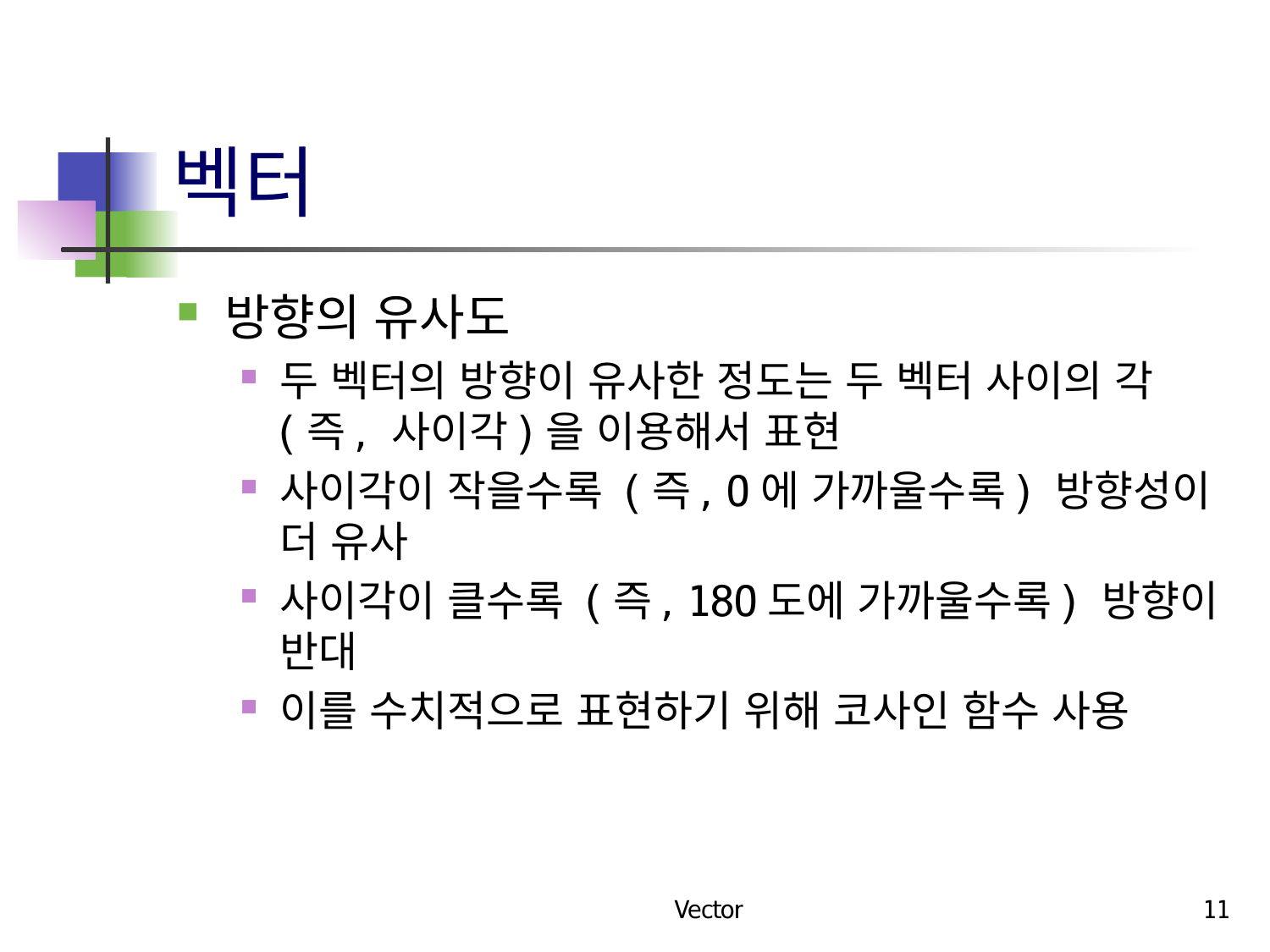

# 벡터
방향의 유사도
두 벡터의 방향이 유사한 정도는 두 벡터 사이의 각 (즉, 사이각)을 이용해서 표현
사이각이 작을수록 (즉, 0에 가까울수록) 방향성이 더 유사
사이각이 클수록 (즉, 180도에 가까울수록) 방향이 반대
이를 수치적으로 표현하기 위해 코사인 함수 사용
Vector
11